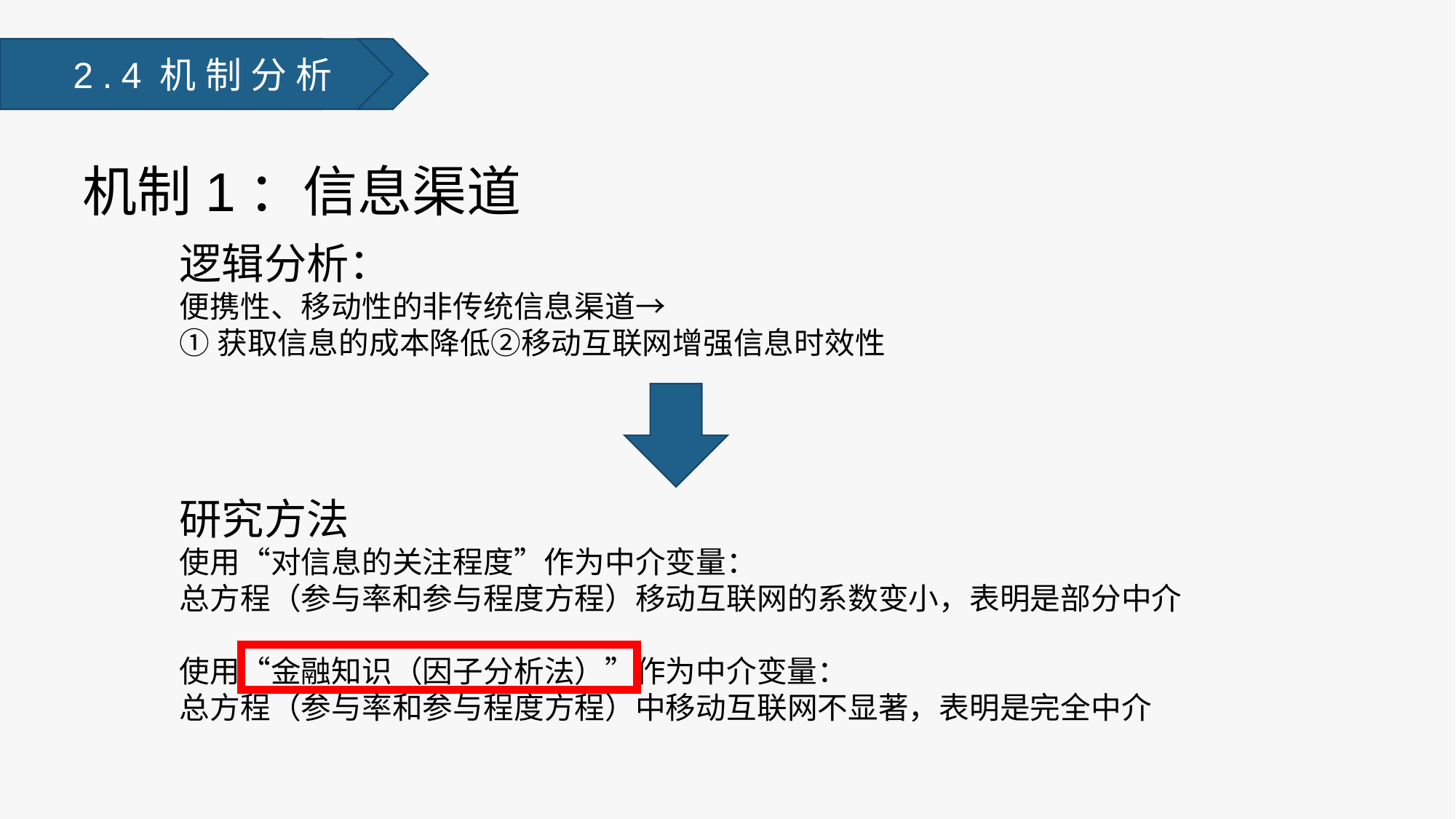

稳健性检验
2.4机制分析

机制1：信息渠道
逻辑分析：
便携性、移动性的非传统信息渠道→
①获取信息的成本降低②移动互联网增强信息时效性

研究方法
使用“对信息的关注程度”作为中介变量：
总方程（参与率和参与程度方程）移动互联网的系数变小，表明是部分中介

使用“金融知识（因子分析法）”作为中介变量：
总方程（参与率和参与程度方程）中移动互联网不显著，表明是完全中介